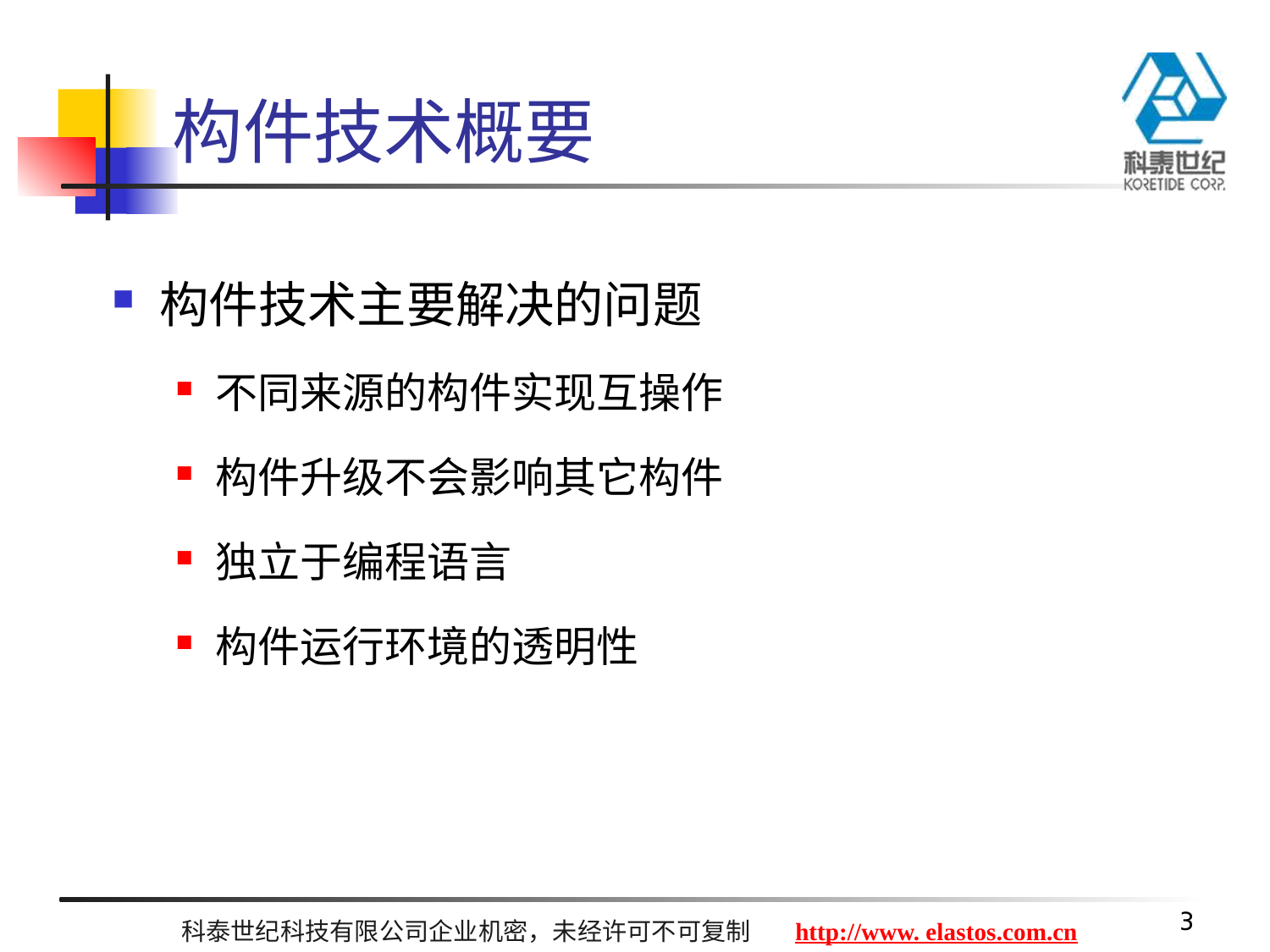

# 构件技术概要
构件技术主要解决的问题
不同来源的构件实现互操作
构件升级不会影响其它构件
独立于编程语言
构件运行环境的透明性
3